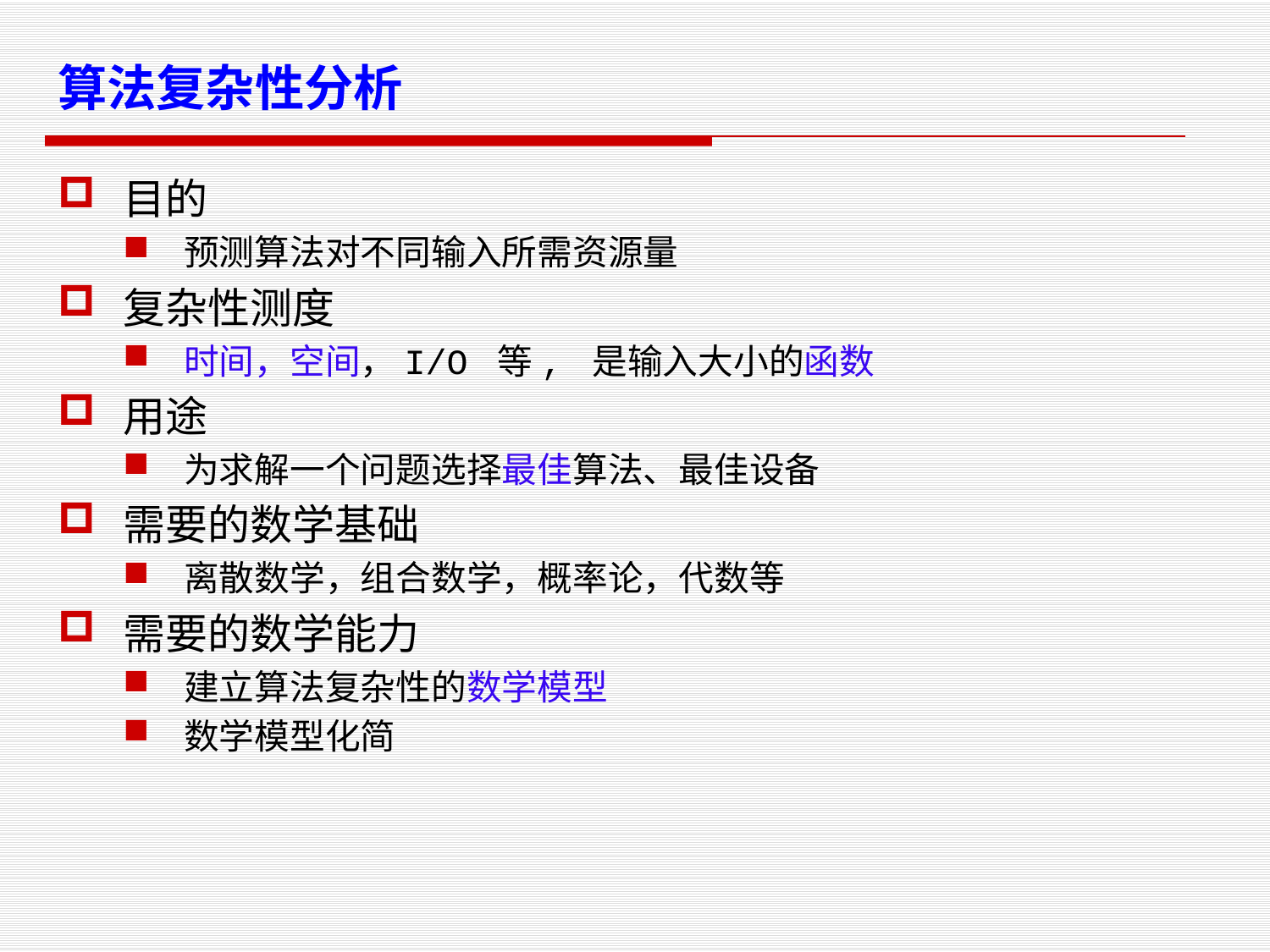

# 算法复杂性分析
目的
预测算法对不同输入所需资源量
复杂性测度
时间，空间，I/O 等, 是输入大小的函数
用途
为求解一个问题选择最佳算法、最佳设备
需要的数学基础
离散数学，组合数学，概率论，代数等
需要的数学能力
建立算法复杂性的数学模型
数学模型化简